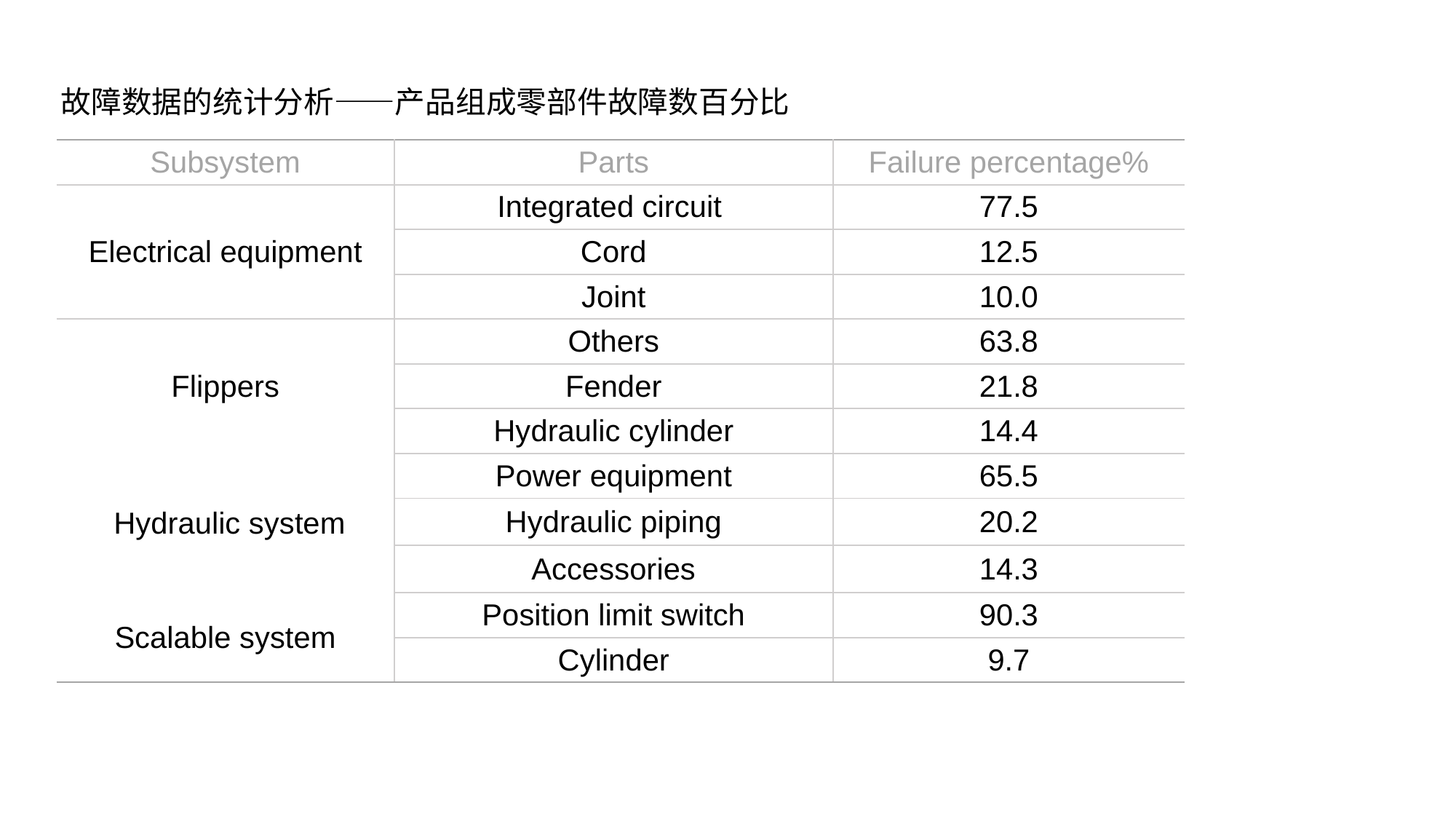

故障数据的统计分析——产品组成零部件故障数百分比
| Subsystem | Parts | Failure percentage% |
| --- | --- | --- |
| Electrical equipment | Integrated circuit | 77.5 |
|  | Cord | 12.5 |
|  | Joint | 10.0 |
| Flippers | Others | 63.8 |
|  | Fender | 21.8 |
|  | Hydraulic cylinder | 14.4 |
| Hydraulic system | Power equipment | 65.5 |
|  | Hydraulic piping | 20.2 |
|  | Accessories | 14.3 |
| Scalable system |  |  |
|  | Position limit switch | 90.3 |
|  | Cylinder | 9.7 |